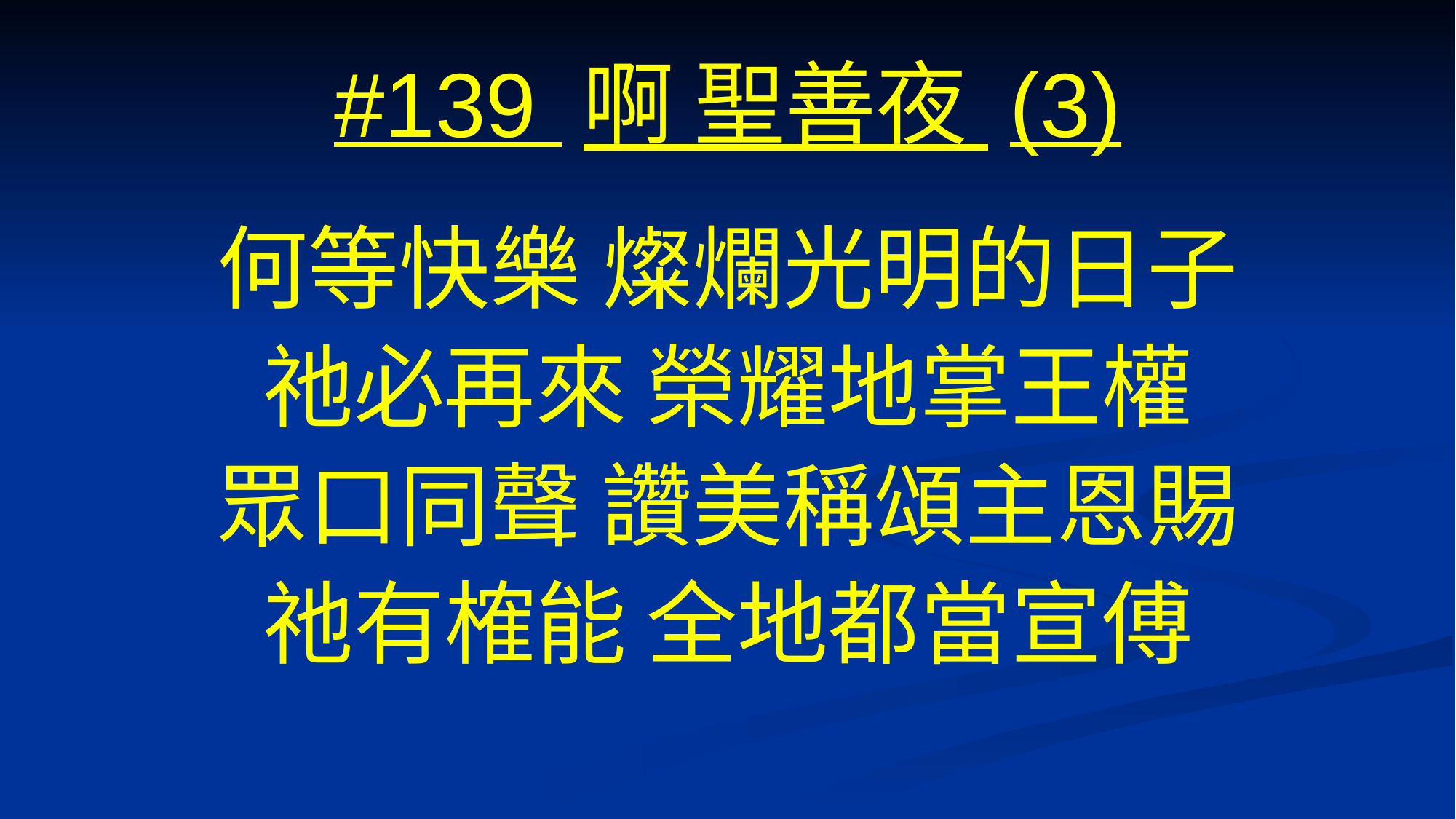

# #139 啊 聖善夜 (3)
何等快樂 燦爛光明的日子
祂必再來 榮耀地掌王權
眾口同聲 讚美稱頌主恩賜
祂有榷能 全地都當宣傅